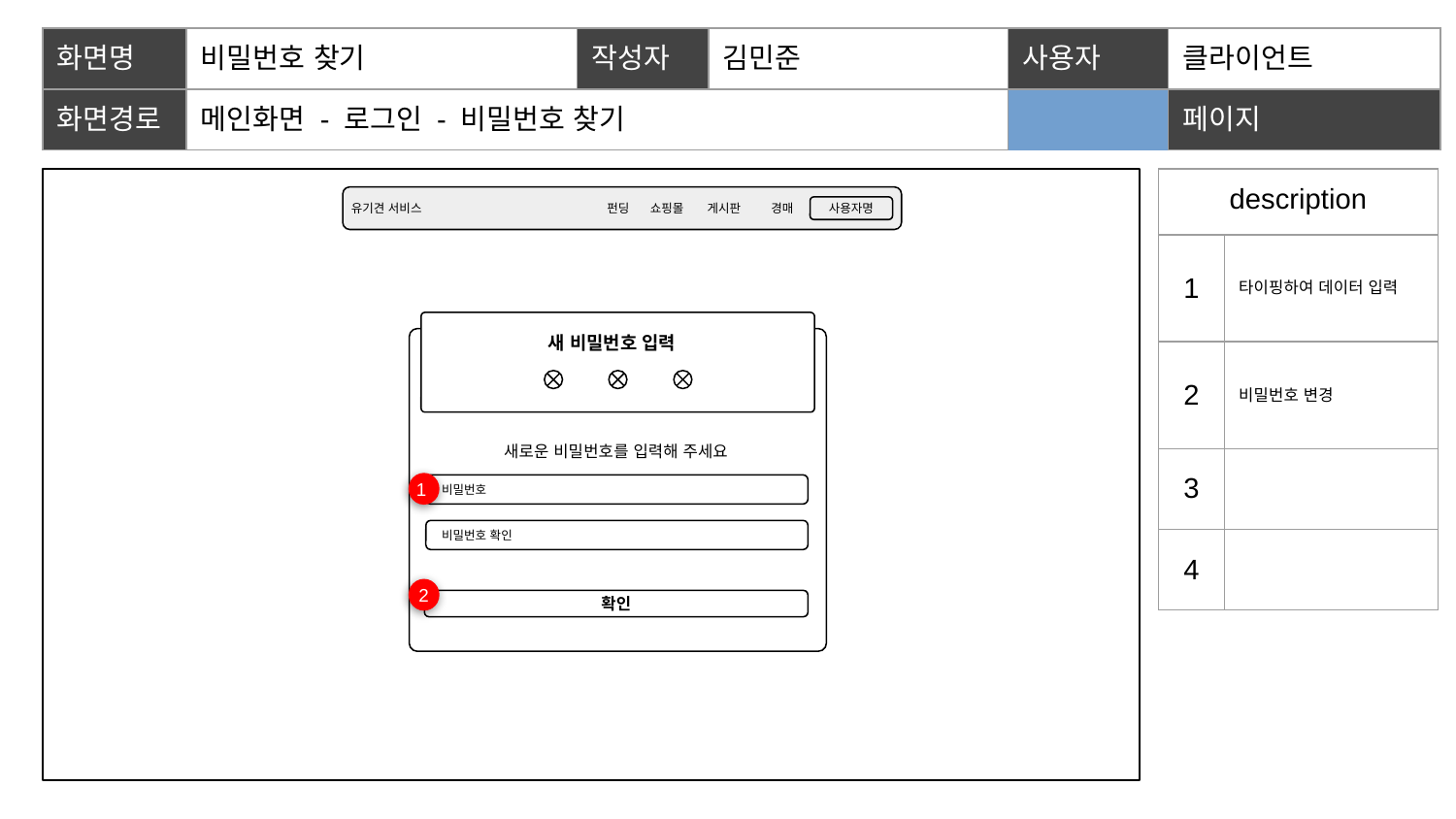

| 화면명 | 비밀번호 찾기 | 작성자 | 김민준 |  | 사용자 | 클라이언트 |
| --- | --- | --- | --- | --- | --- | --- |
| 화면경로 | 메인화면 - 로그인 - 비밀번호 찾기 |  |  |  | 페이지 | 4 |

| description |  |
| --- | --- |
| 1 | 타이핑하여 데이터 입력 |
| 2 | 비밀번호 변경 |
| 3 |  |
| 4 |  |

유기견 서비스
펀딩
쇼핑몰
게시판
경매
사용자명

새 비밀번호 입력

새로운 비밀번호를 입력해 주세요
1
비밀번호
비밀번호 확인
2
확인